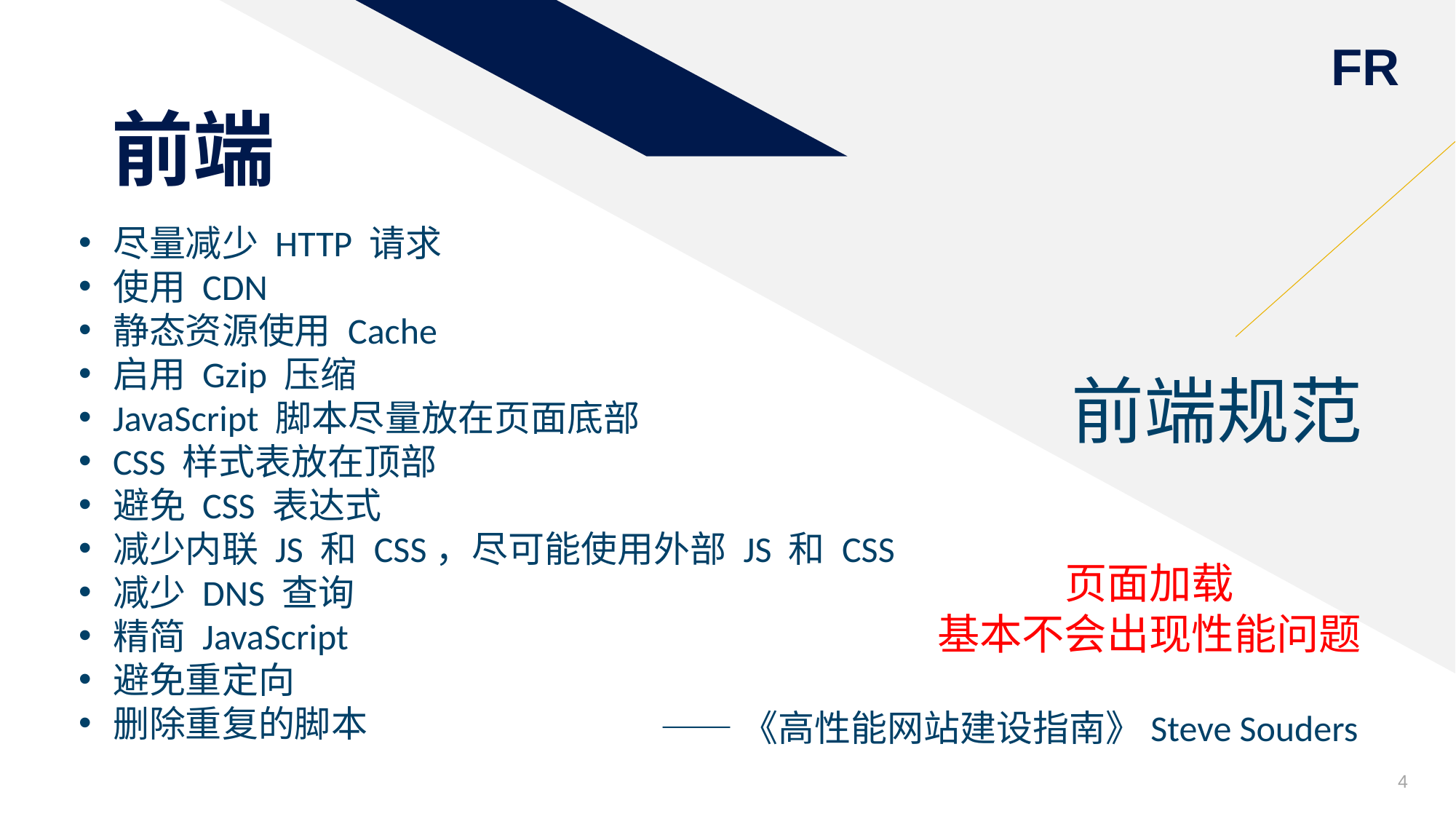

# 前端
尽量减少 HTTP 请求
使用 CDN
静态资源使用 Cache
启用 Gzip 压缩
JavaScript 脚本尽量放在页面底部
CSS 样式表放在顶部
避免 CSS 表达式
减少内联 JS 和 CSS，尽可能使用外部 JS 和 CSS
减少 DNS 查询
精简 JavaScript
避免重定向
删除重复的脚本
前端规范
页面加载
基本不会出现性能问题
——《高性能网站建设指南》Steve Souders
4